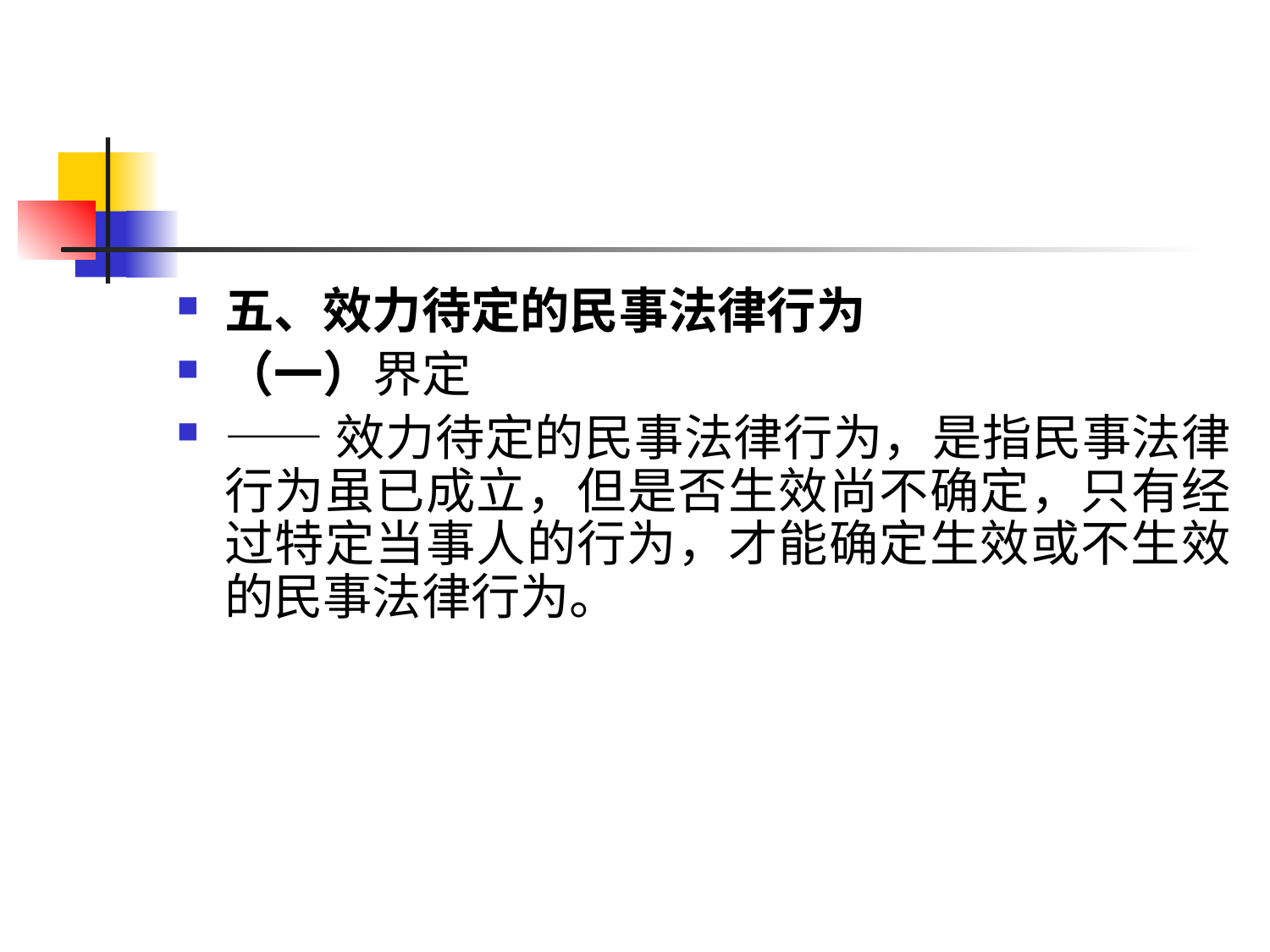

#
五、效力待定的民事法律行为
（一）界定
——效力待定的民事法律行为，是指民事法律行为虽已成立，但是否生效尚不确定，只有经过特定当事人的行为，才能确定生效或不生效的民事法律行为。